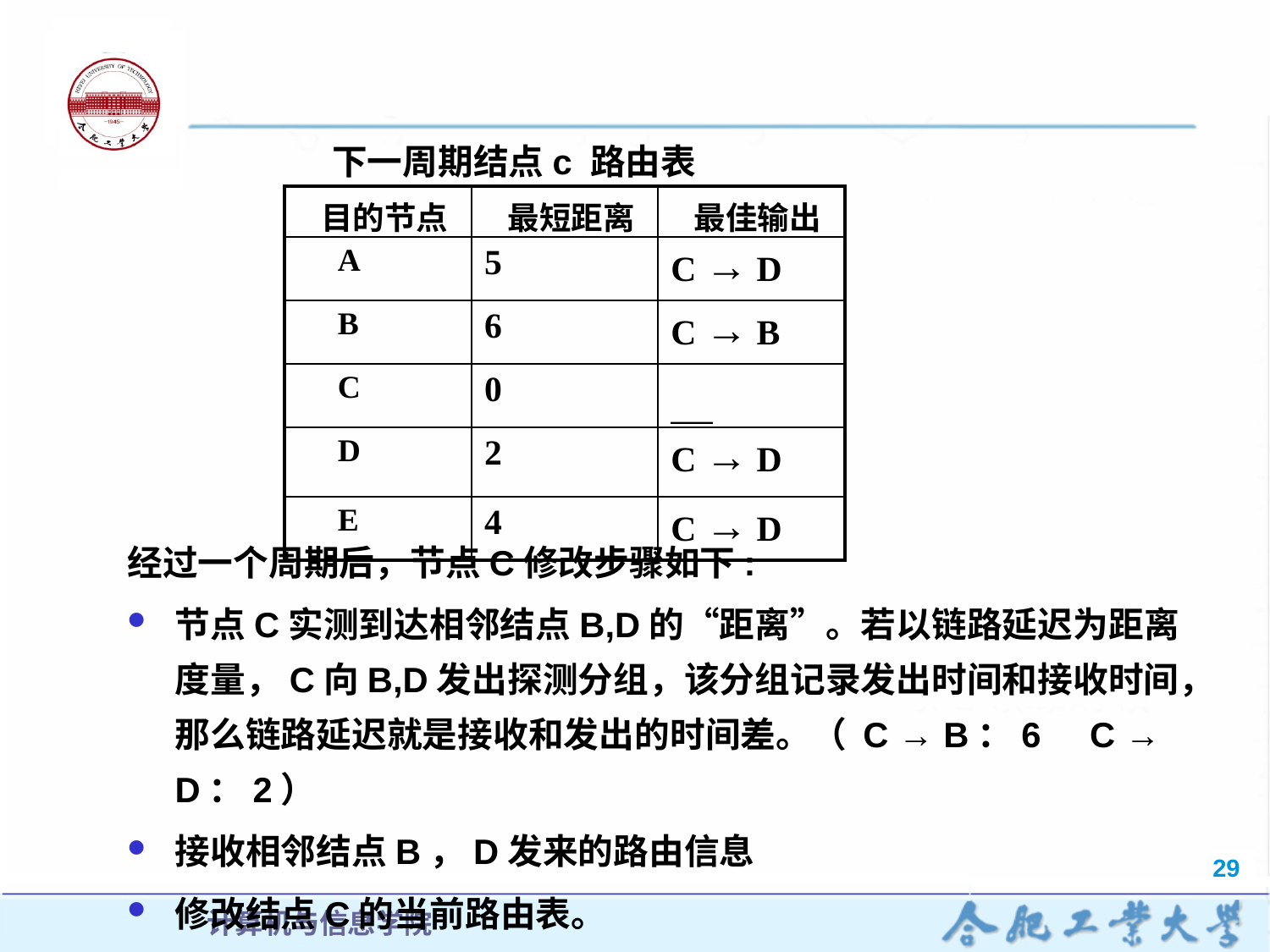

下一周期结点c 路由表
| 目的节点 | 最短距离 | 最佳输出 |
| --- | --- | --- |
| A | 5 | C → D |
| B | 6 | C → B |
| C | 0 | ＿ |
| D | 2 | C → D |
| E | 4 | C → D |

经过一个周期后，节点C修改步骤如下:
节点C实测到达相邻结点B,D的“距离”。若以链路延迟为距离度量，C向B,D发出探测分组，该分组记录发出时间和接收时间，那么链路延迟就是接收和发出的时间差。（ C → B：6     C → D：2）
接收相邻结点B，D发来的路由信息
修改结点C的当前路由表。